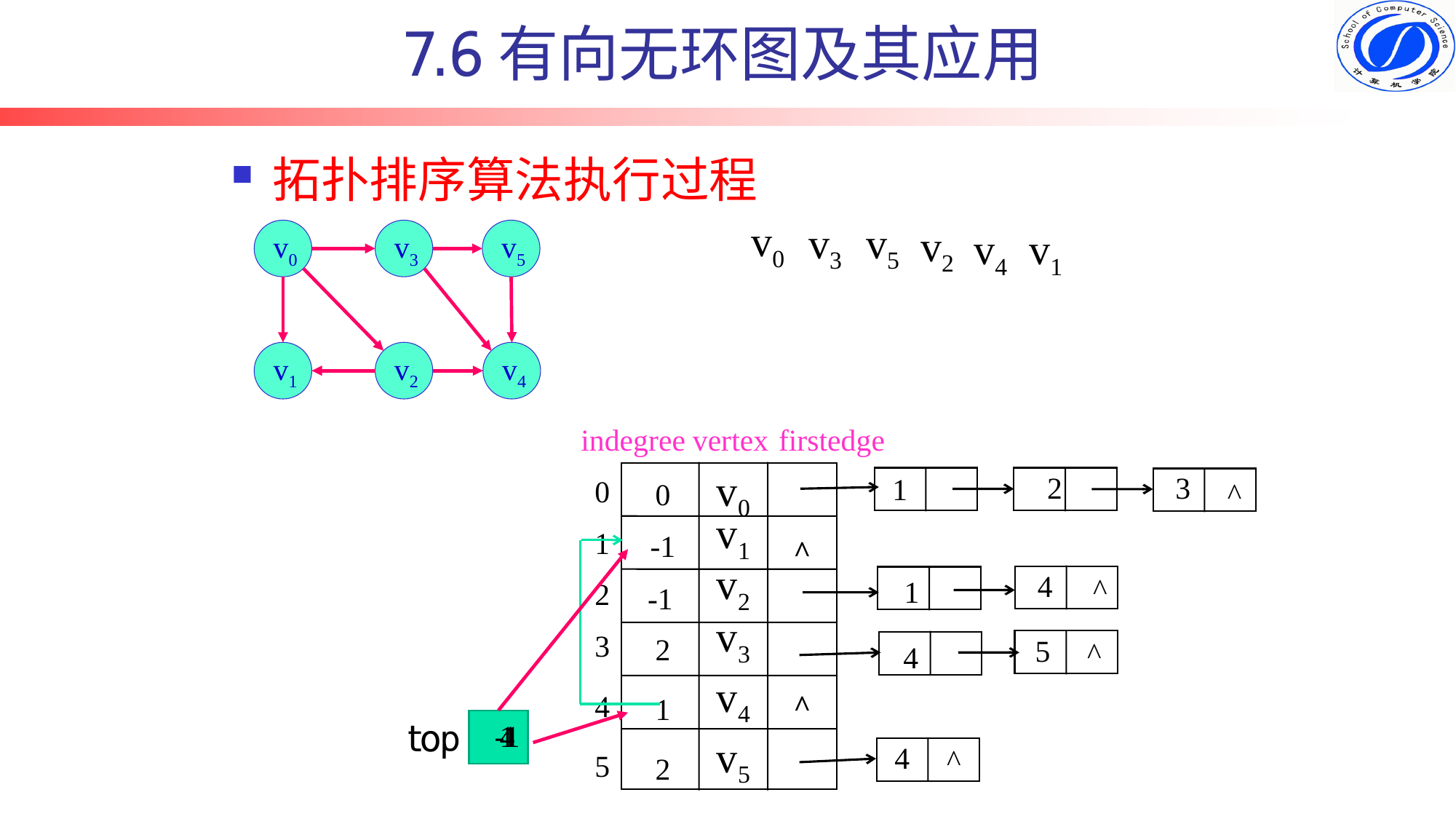

7.6有向无环图及其应用
拓扑排序算法执行过程
v0
v3
v5
v2
v0
v3
v5
v4
v1
v1
v2
v4
indegree
vertex
firstedge

v0

2
3

1
0
1
2
3
4
5
^
0

v1
-1
^
v2

4
^
1
-1

v3
2

5

^
4

v4
^
1
top

4
1
-1
v5

4
^
2